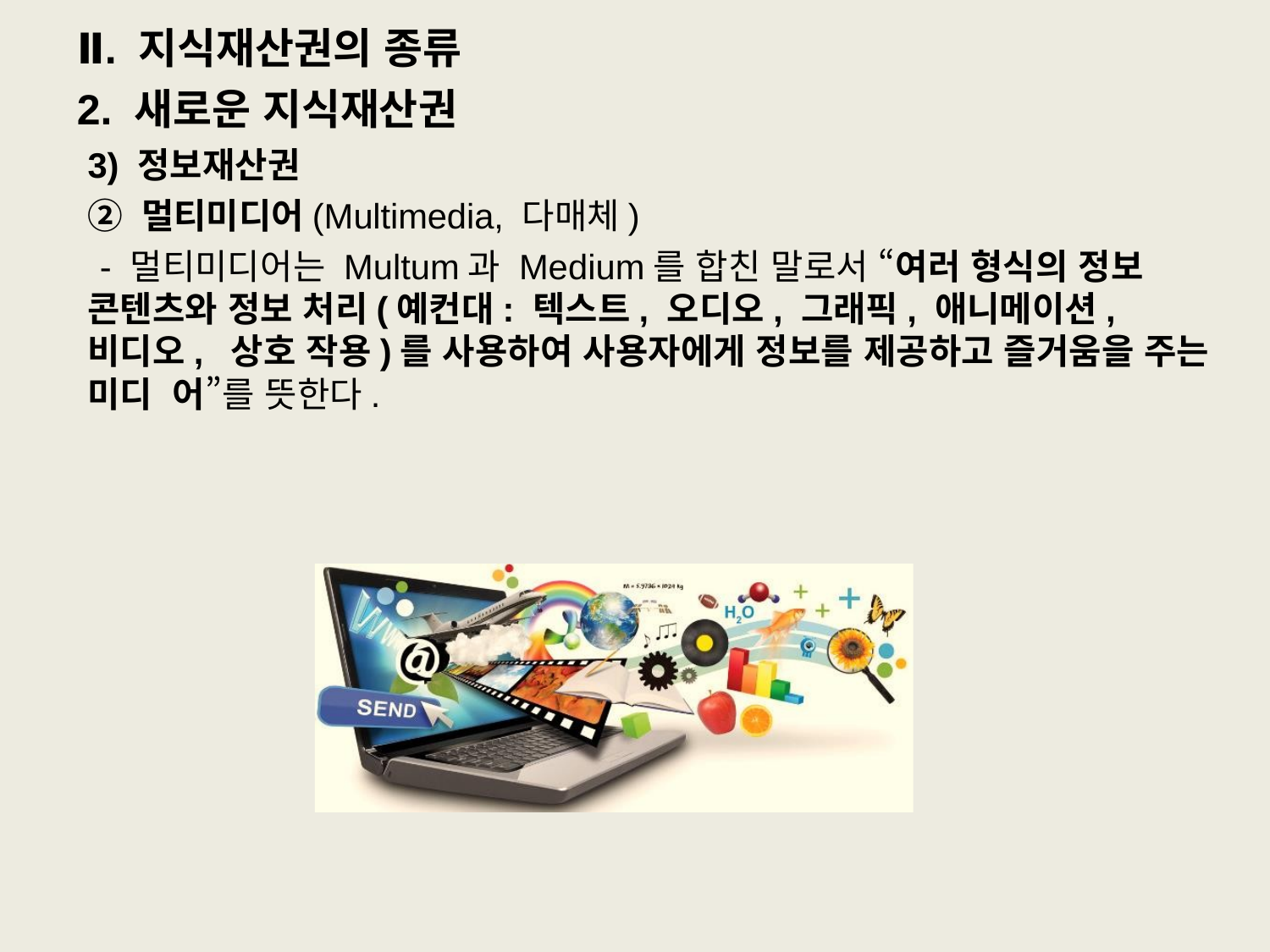

# Ⅱ. 지식재산권의 종류
2. 새로운 지식재산권
3) 정보재산권
② 멀티미디어(Multimedia, 다매체)
- 멀티미디어는 Multum과 Medium를 합친 말로서 “여러 형식의 정보  콘텐츠와 정보 처리(예컨대: 텍스트, 오디오, 그래픽, 애니메이션, 비디오,  상호 작용)를 사용하여 사용자에게 정보를 제공하고 즐거움을 주는 미디  어”를 뜻한다.